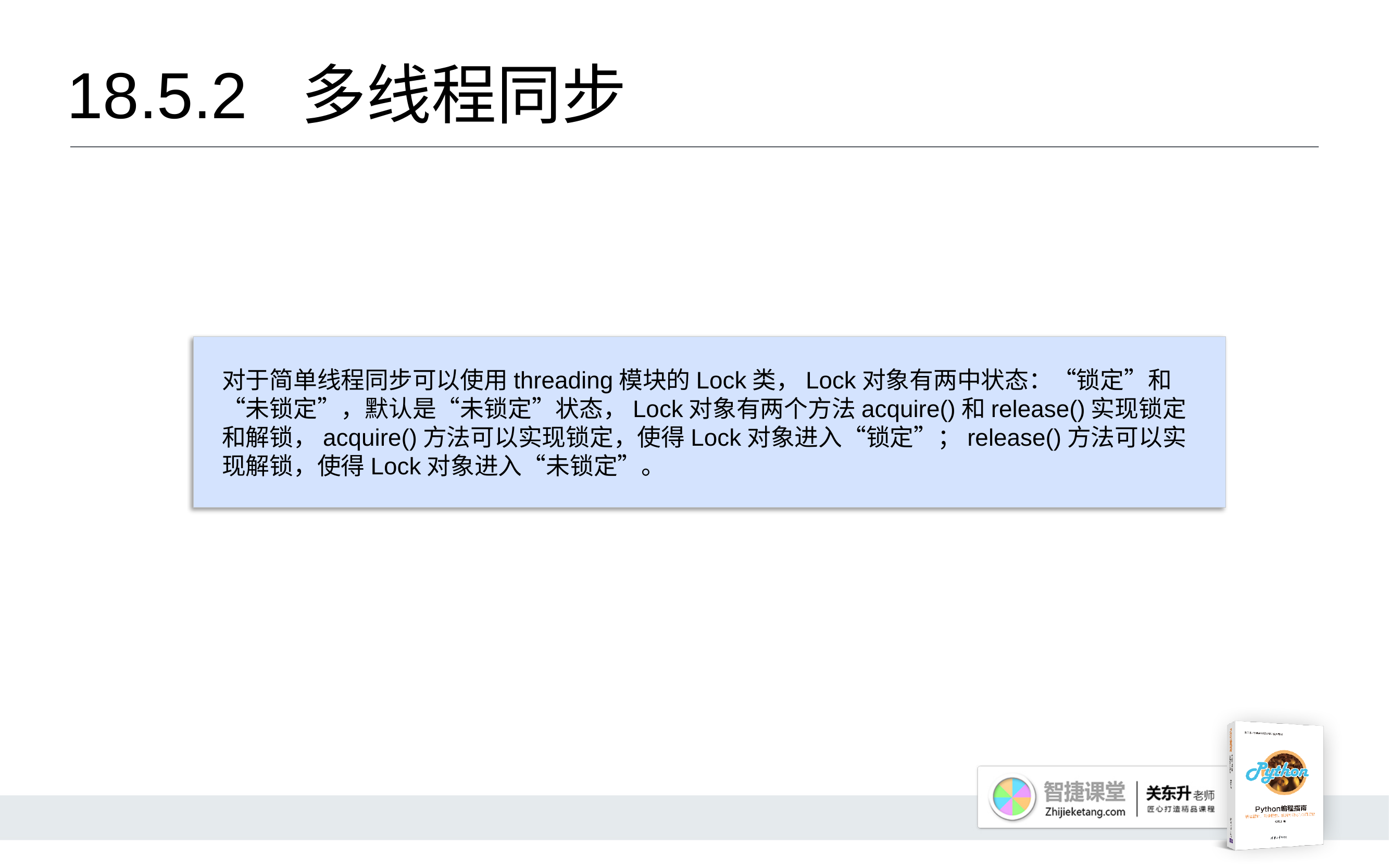

# 18.5.2 	多线程同步
对于简单线程同步可以使用threading模块的Lock类，Lock对象有两中状态：“锁定”和“未锁定”，默认是“未锁定”状态，Lock对象有两个方法acquire()和release()实现锁定和解锁，acquire()方法可以实现锁定，使得Lock对象进入“锁定”；release()方法可以实现解锁，使得Lock对象进入“未锁定”。